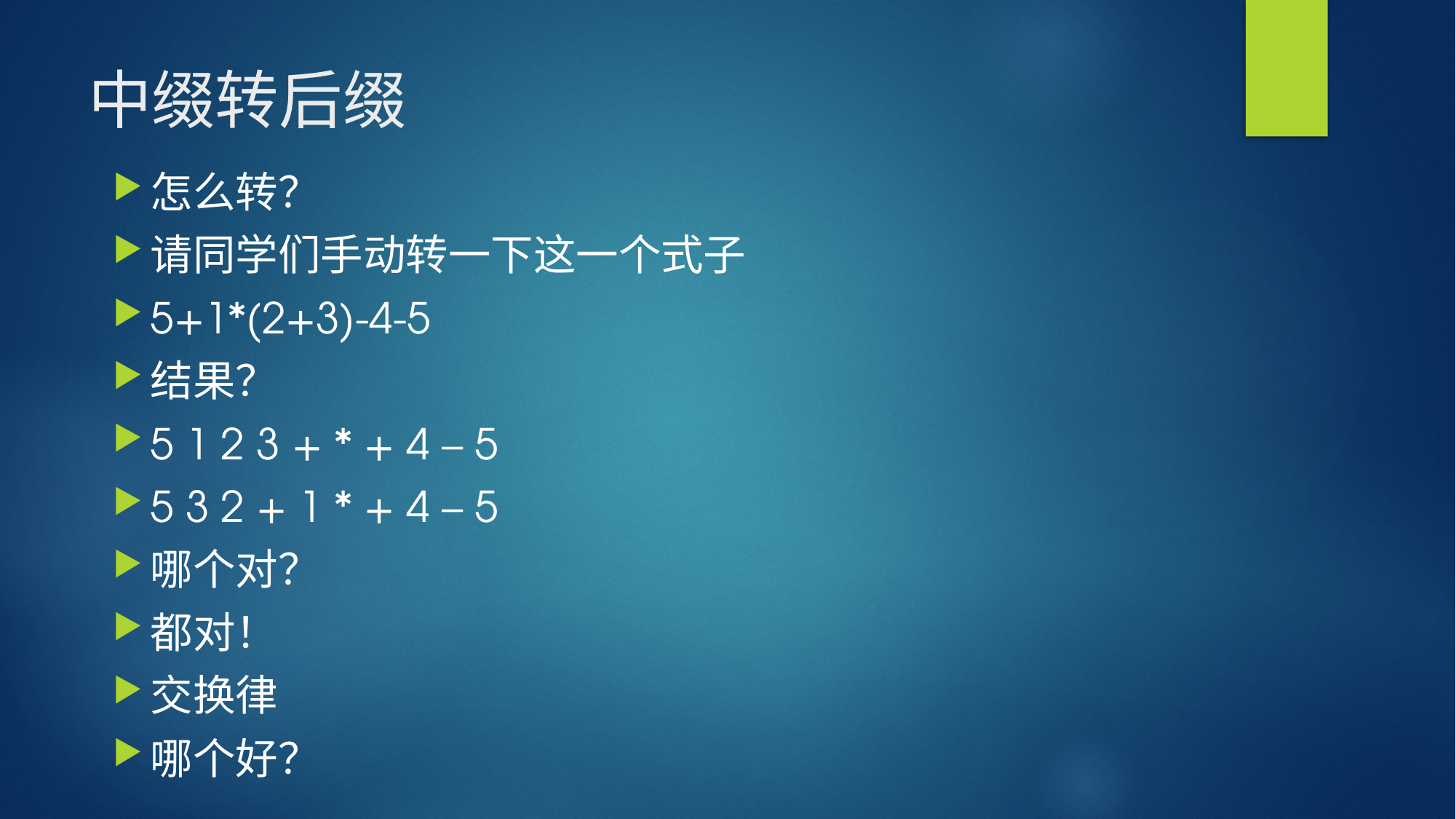

# 中缀转后缀
怎么转？
请同学们手动转一下这一个式子
5+1*(2+3)-4-5
结果？
5 1 2 3 + * + 4 – 5
5 3 2 + 1 * + 4 – 5
哪个对？
都对！
交换律
哪个好？